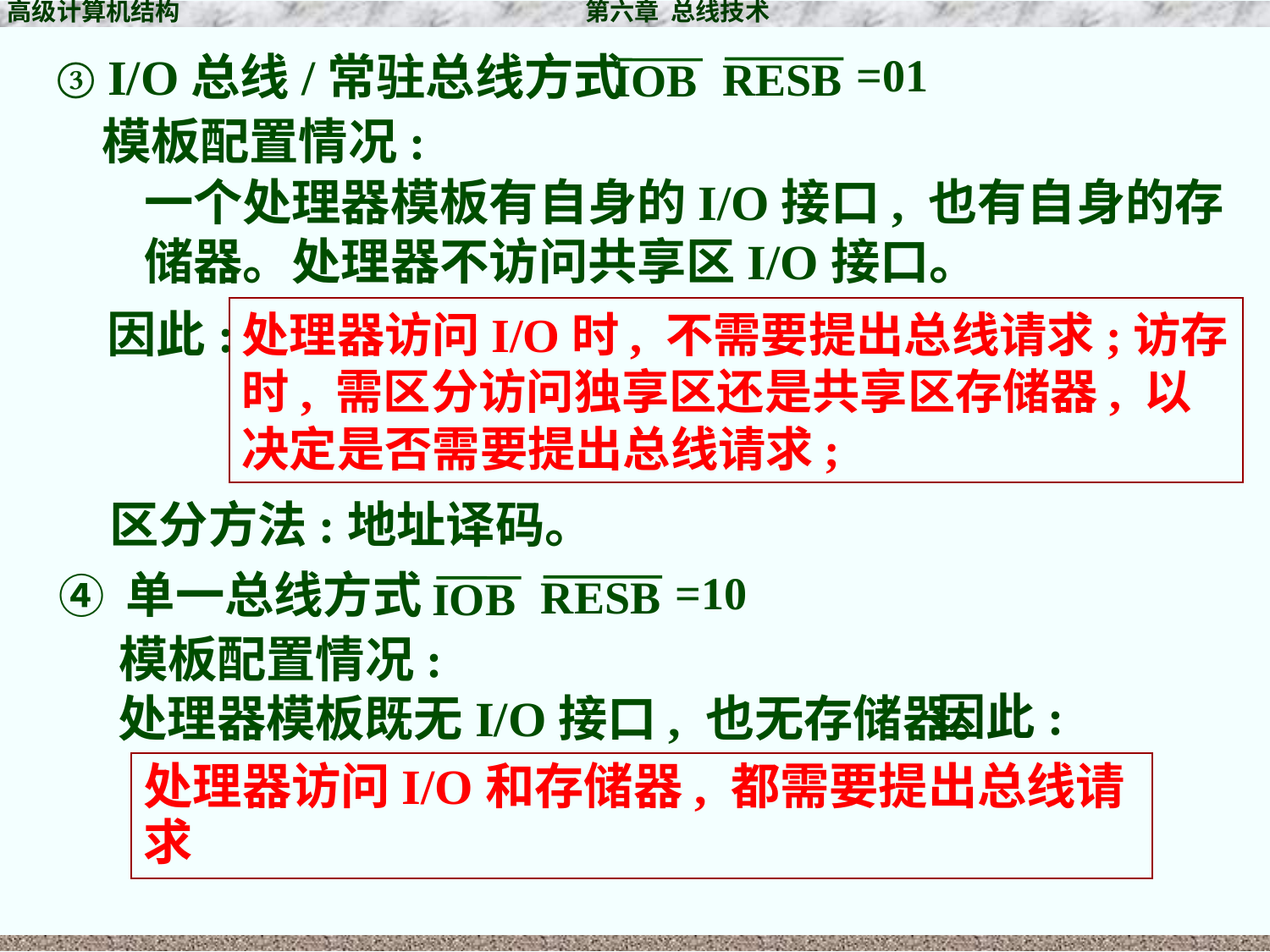

高级计算机结构                                                                       第六章  总线技术

③ I/O总线/常驻总线方式
=01
RESB
IOB

模板配置情况:
一个处理器模板有自身的I/O接口, 也有自身的存储器。处理器不访问共享区I/O接口。
因此:
处理器访问I/O时, 不需要提出总线请求;访存时, 需区分访问独享区还是共享区存储器, 以决定是否需要提出总线请求;
区分方法:地址译码。
④ 单一总线方式
=10
RESB
IOB

模板配置情况:
因此:
处理器模板既无I/O接口, 也无存储器。
处理器访问I/O和存储器, 都需要提出总线请求